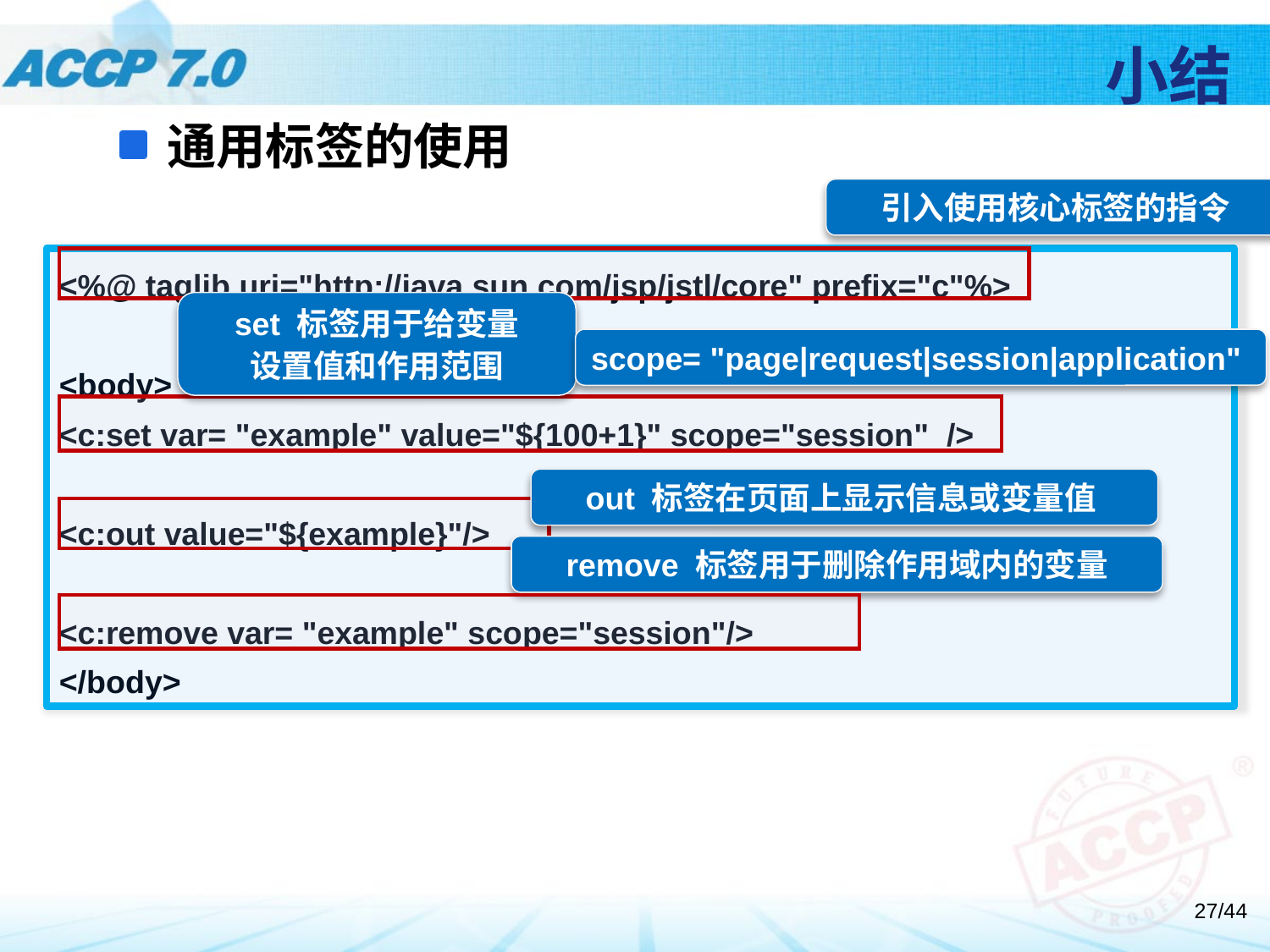

# 小结
通用标签的使用
引入使用核心标签的指令
<%@ taglib uri="http://java.sun.com/jsp/jstl/core" prefix="c"%>

<body>
<c:set var= "example" value="${100+1}" scope="session"  />

<c:out value="${example}"/>

<c:remove var= "example" scope="session"/>
</body>

set 标签用于给变量
设置值和作用范围
scope= "page|request|session|application"

out 标签在页面上显示信息或变量值

remove 标签用于删除作用域内的变量

27/44